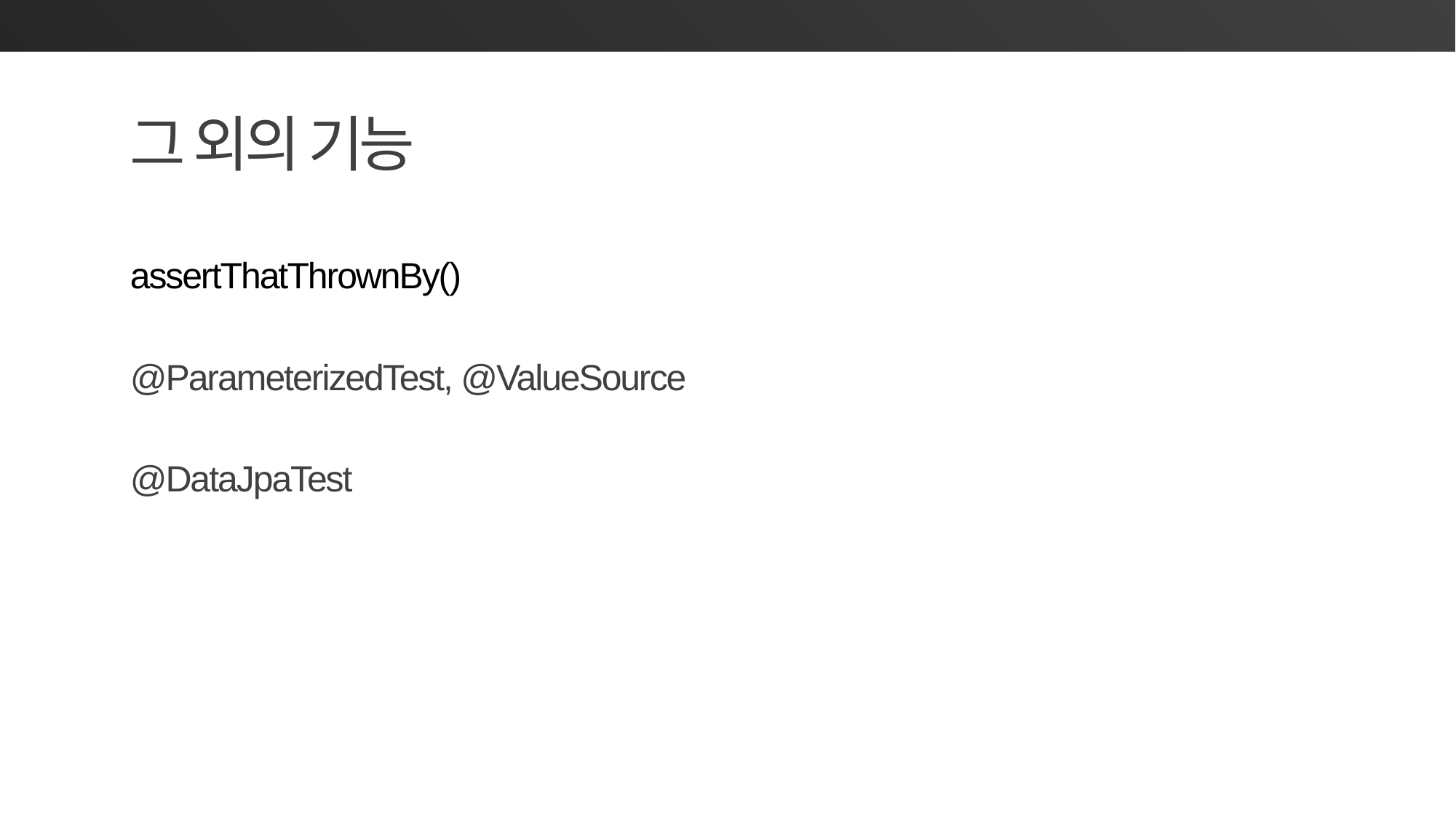

그 외의 기능
assertThatThrownBy()
@ParameterizedTest, @ValueSource
@DataJpaTest